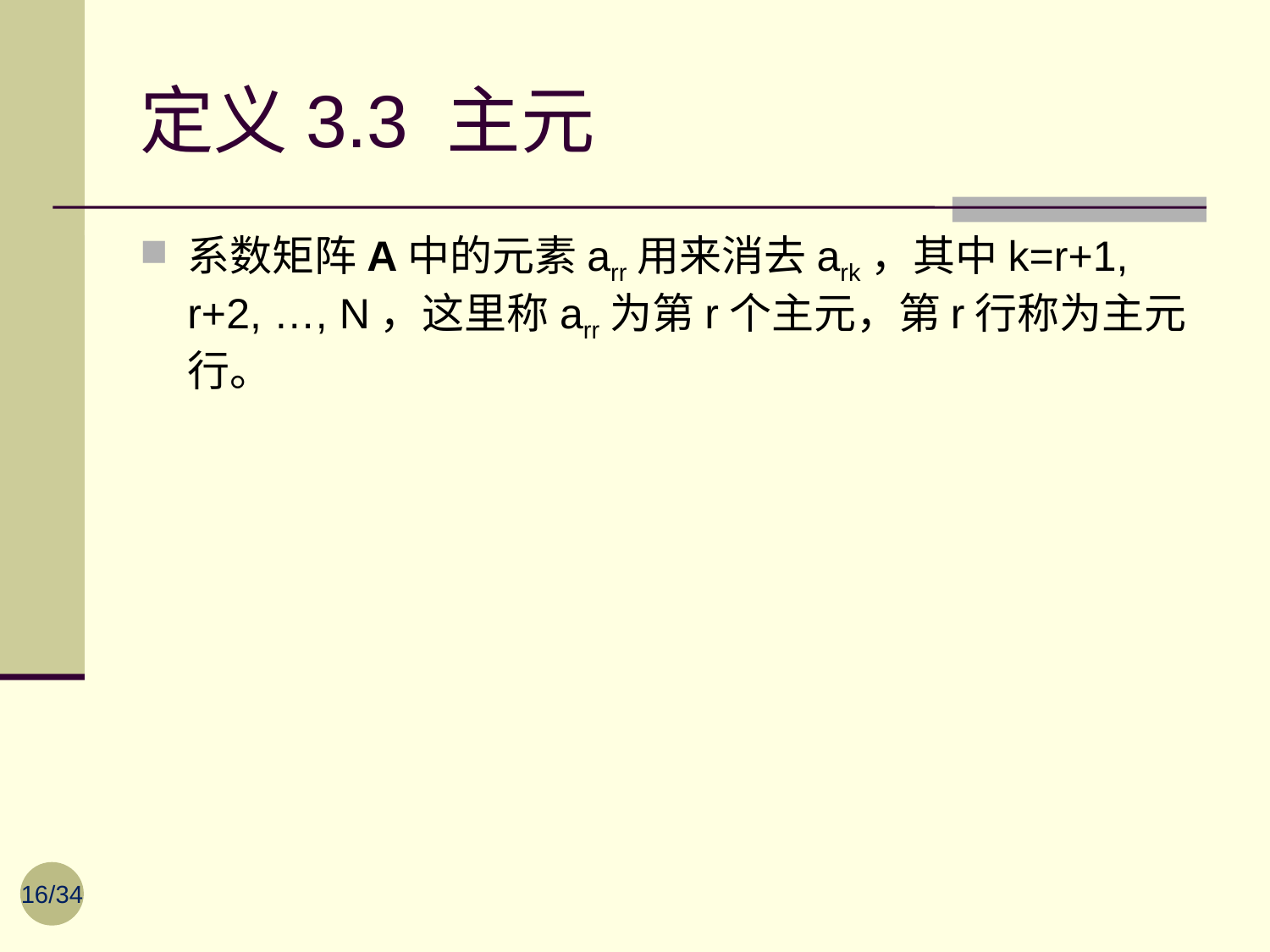

# 定义3.3 主元
系数矩阵A中的元素arr用来消去ark，其中k=r+1, r+2, …, N，这里称arr为第r个主元，第r行称为主元行。